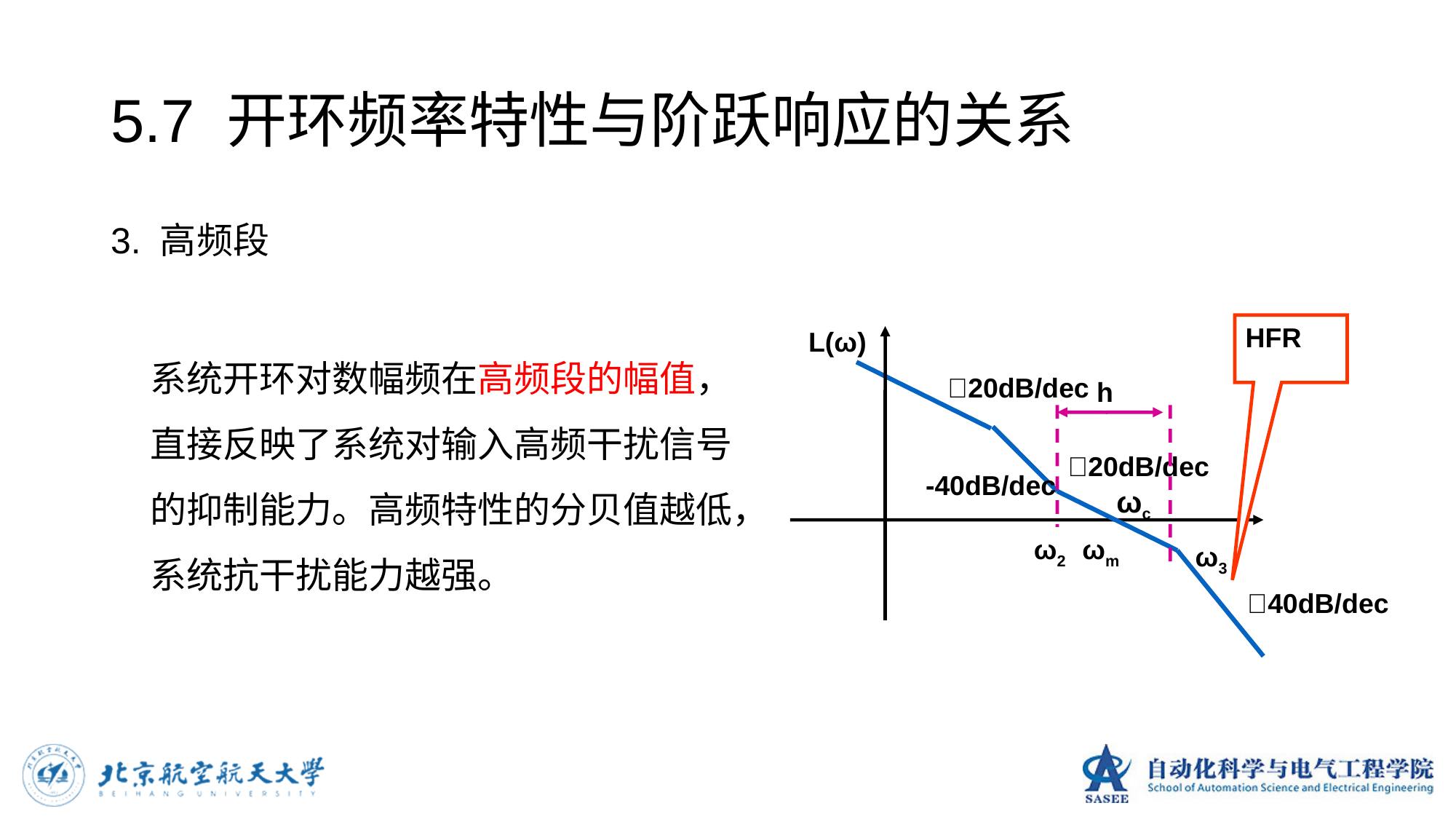

# 5.7 开环频率特性与阶跃响应的关系
3. 高频段
HFR
L(ω)

−20dB/dec
h

−20dB/dec
-40dB/dec
ωc

ω2
ωm
ω3

−40dB/dec
系统开环对数幅频在高频段的幅值，直接反映了系统对输入高频干扰信号的抑制能力。高频特性的分贝值越低，系统抗干扰能力越强。